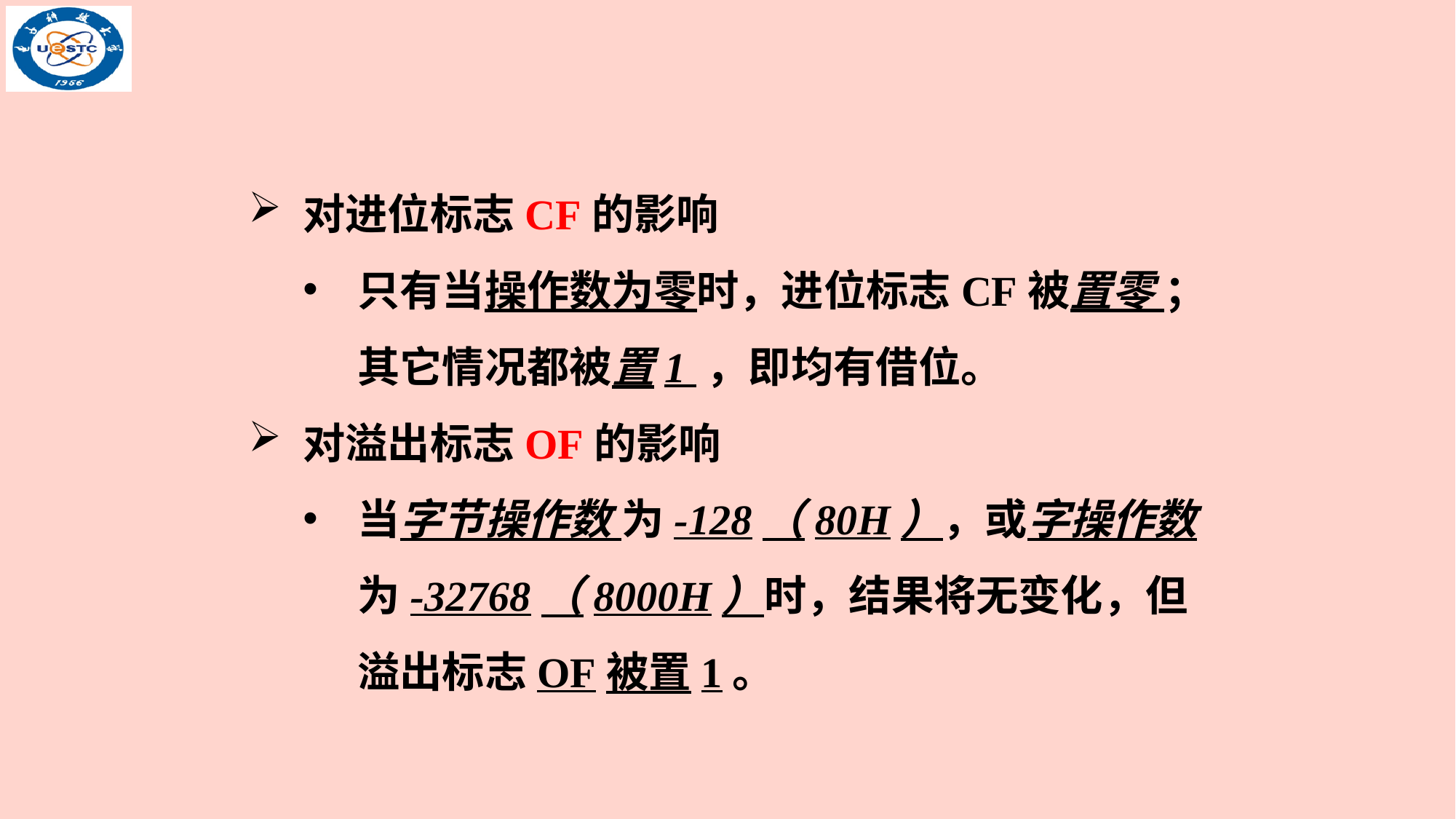

对进位标志CF的影响
只有当操作数为零时，进位标志CF被置零 ；其它情况都被置1 ，即均有借位。
对溢出标志OF的影响
当字节操作数 为-128（80H），或字操作数 为-32768（8000H）时，结果将无变化，但溢出标志OF被置1。